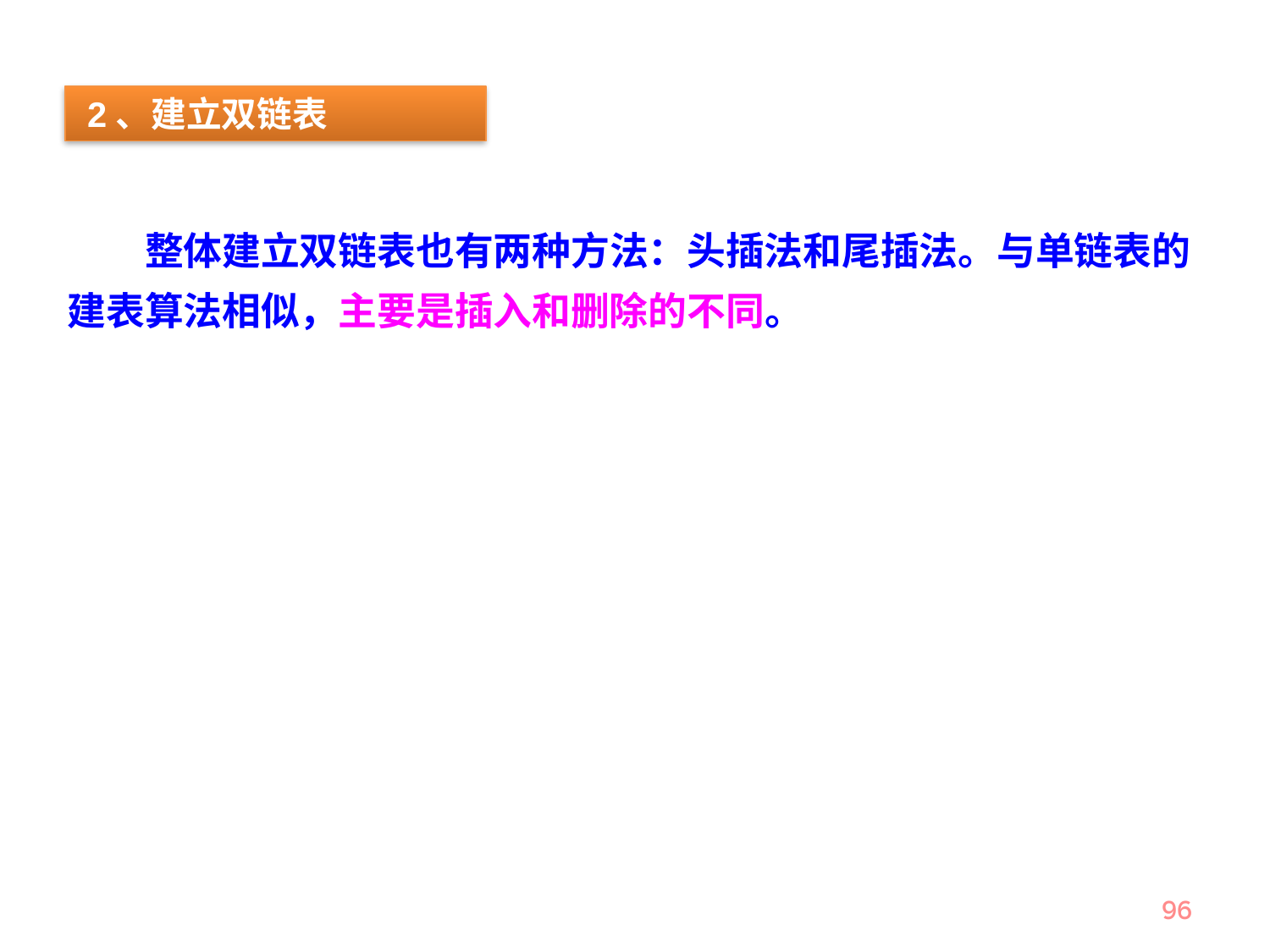

2、建立双链表
　　整体建立双链表也有两种方法：头插法和尾插法。与单链表的建表算法相似，主要是插入和删除的不同。
96